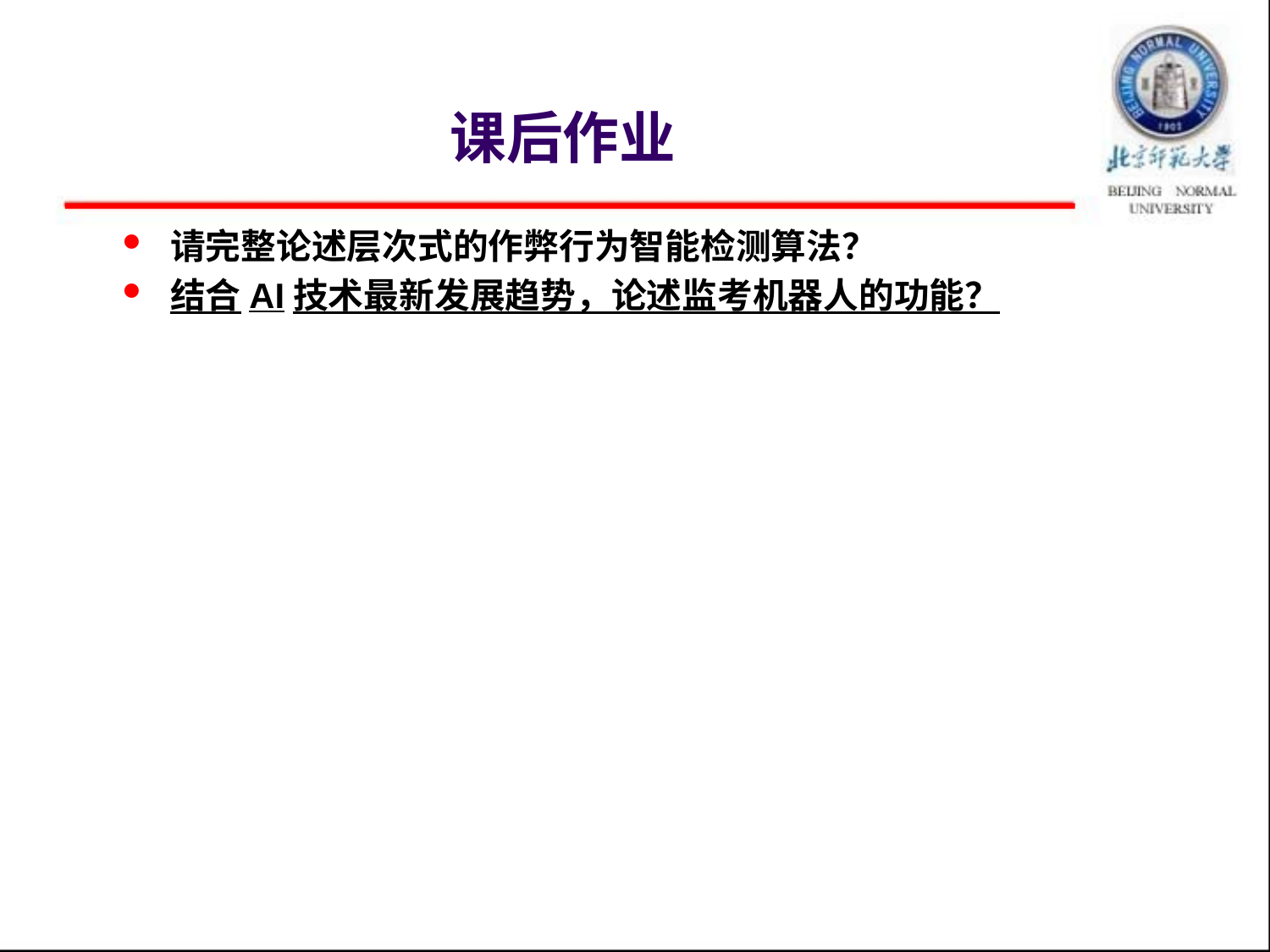

# 课后作业
请完整论述层次式的作弊行为智能检测算法？
结合AI技术最新发展趋势，论述监考机器人的功能？